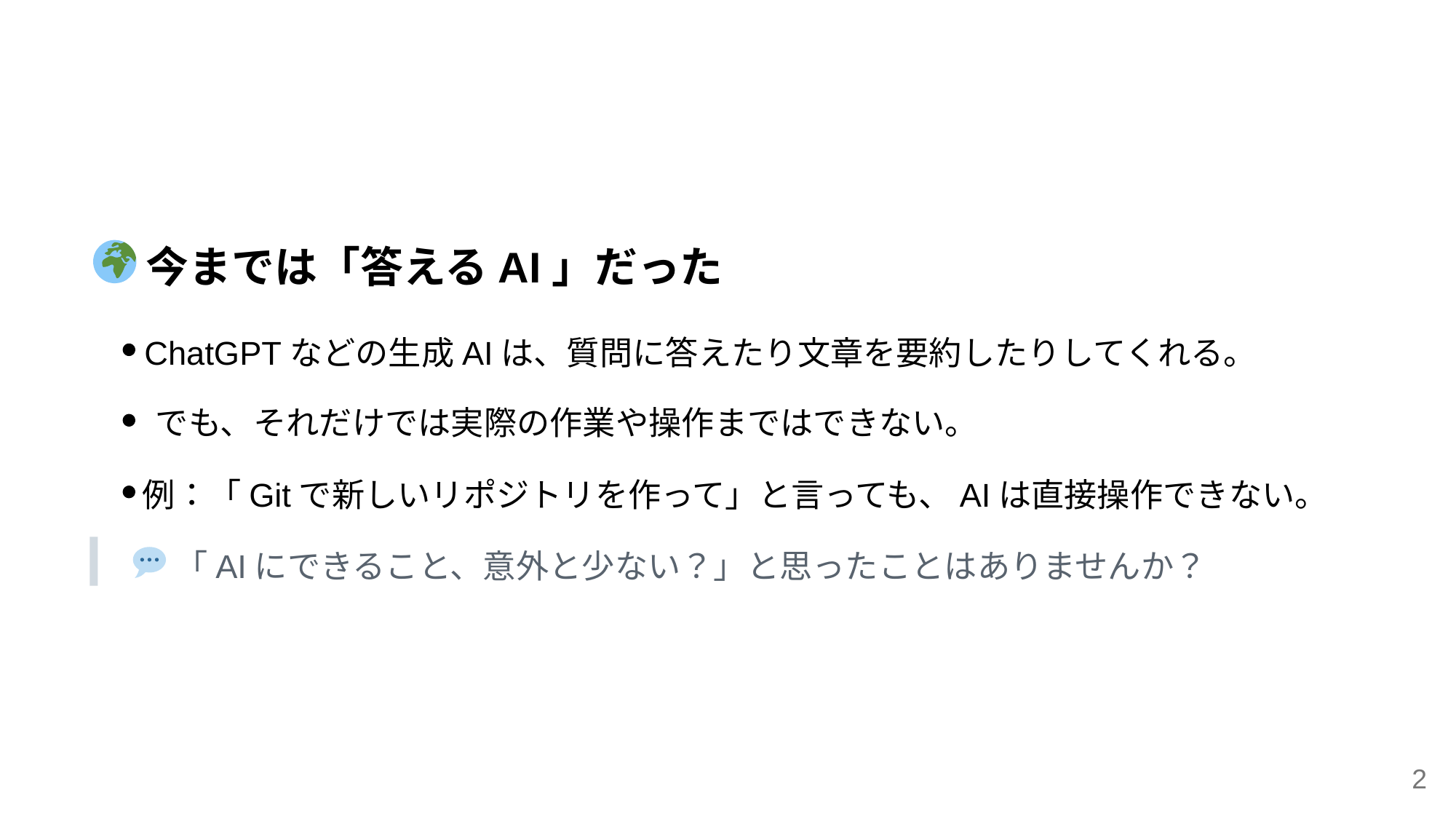

今までは「答えるAI」だった

ChatGPTなどの生成AIは、質問に答えたり文章を要約したりしてくれる。

でも、それだけでは実際の作業や操作まではできない。

例：「Gitで新しいリポジトリを作って」と言っても、AIは直接操作できない。

 「AIにできること、意外と少ない？」と思ったことはありませんか？

2